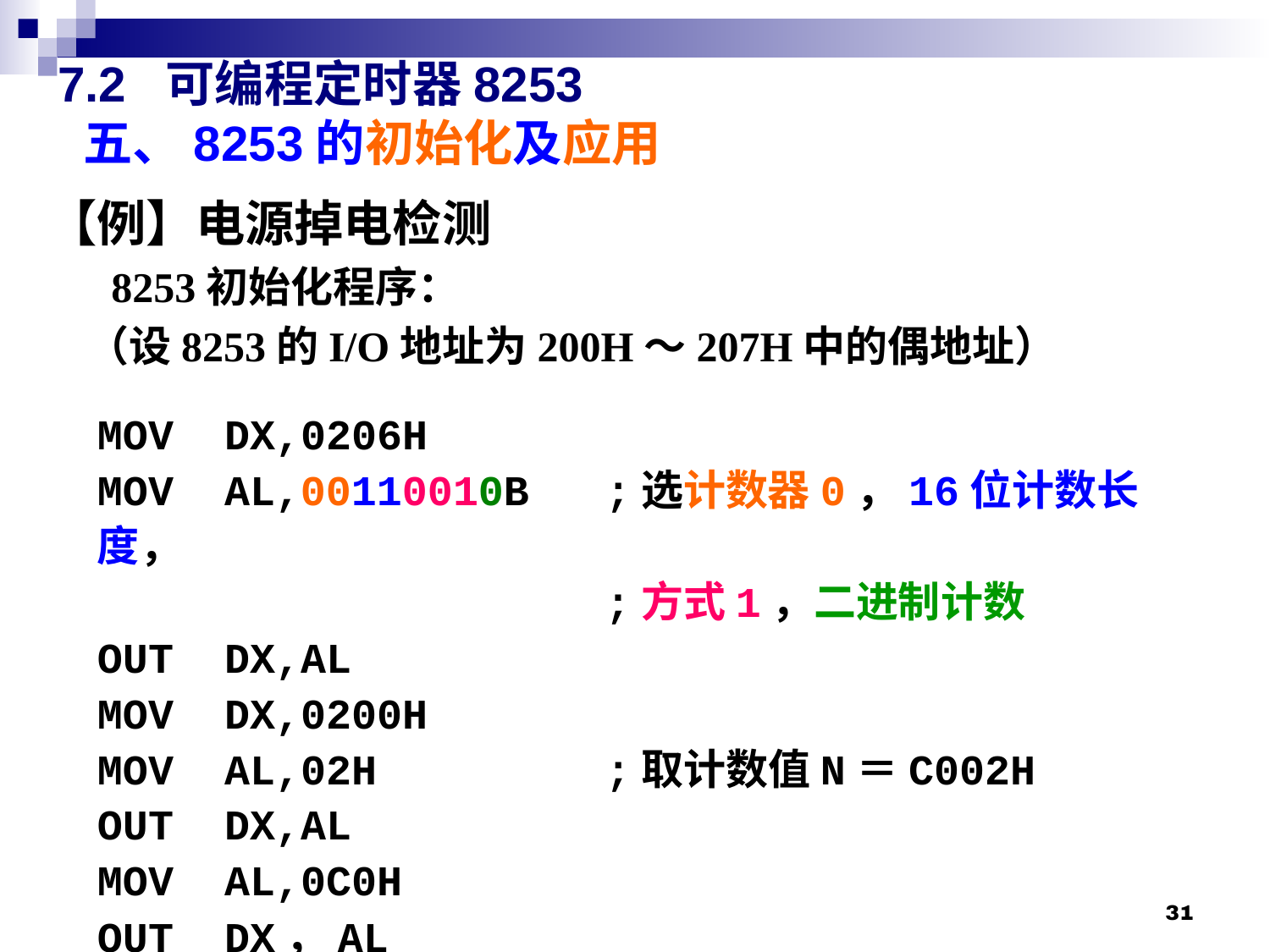

# 7.2  可编程定时器8253 五、8253的初始化及应用
【例】电源掉电检测
      8253初始化程序：
   （设8253的I/O地址为200H～207H中的偶地址）
MOV  DX,0206H
MOV  AL,00110010B   ;选计数器0，16位计数长度，
                    ;方式1，二进制计数
OUT  DX,AL
MOV  DX,0200H
MOV  AL,02H         ;取计数值N＝C002H
OUT  DX,AL
MOV  AL,0C0H
OUT  DX，AL
31